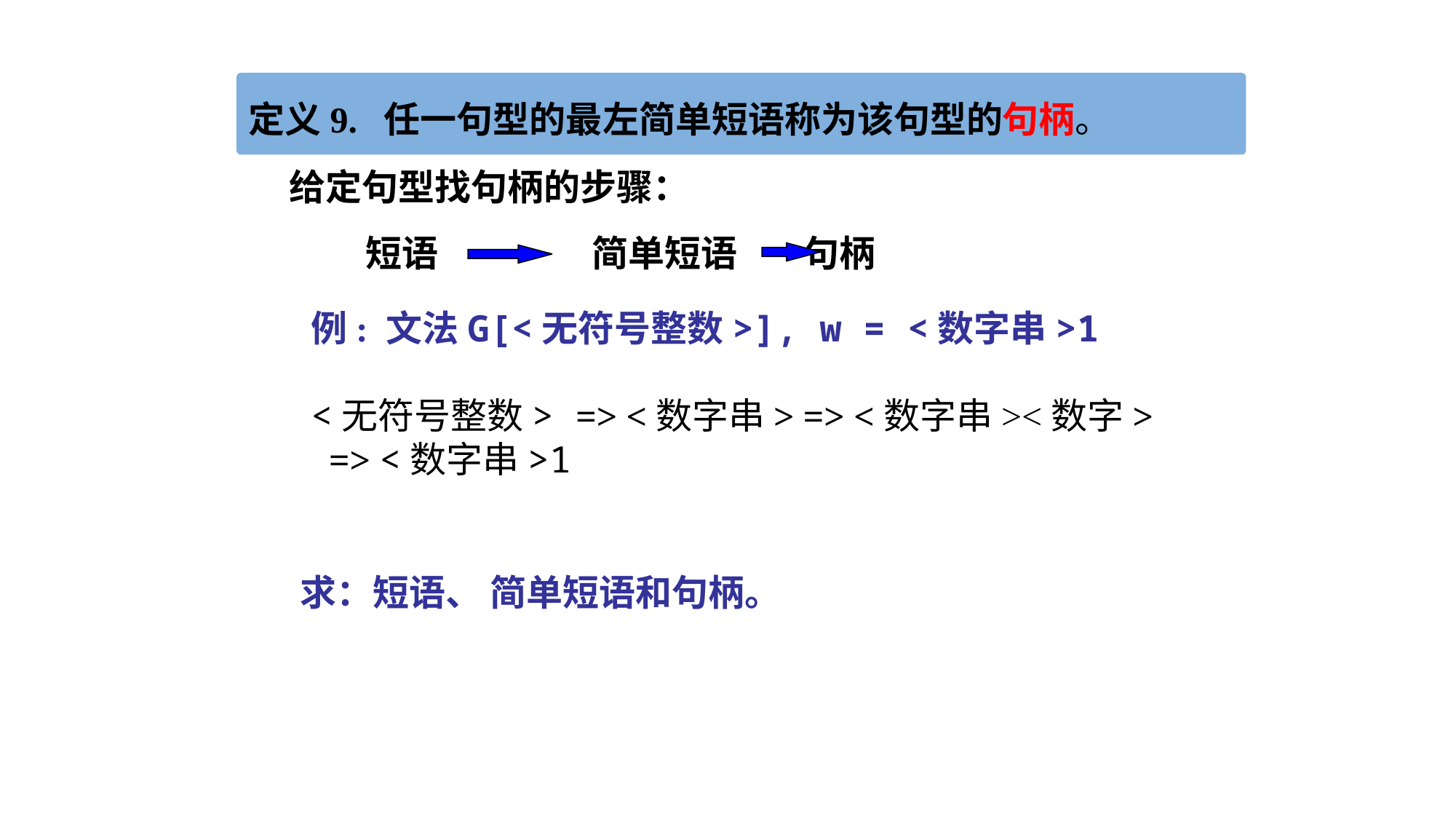

定义9.  任一句型的最左简单短语称为该句型的句柄。
   给定句型找句柄的步骤：
  	短语		 简单短语        句柄

例: 文法G[<无符号整数>], w = <数字串>1

<无符号整数> => <数字串> => <数字串><数字>
  => <数字串>1
求：短语、 简单短语和句柄。